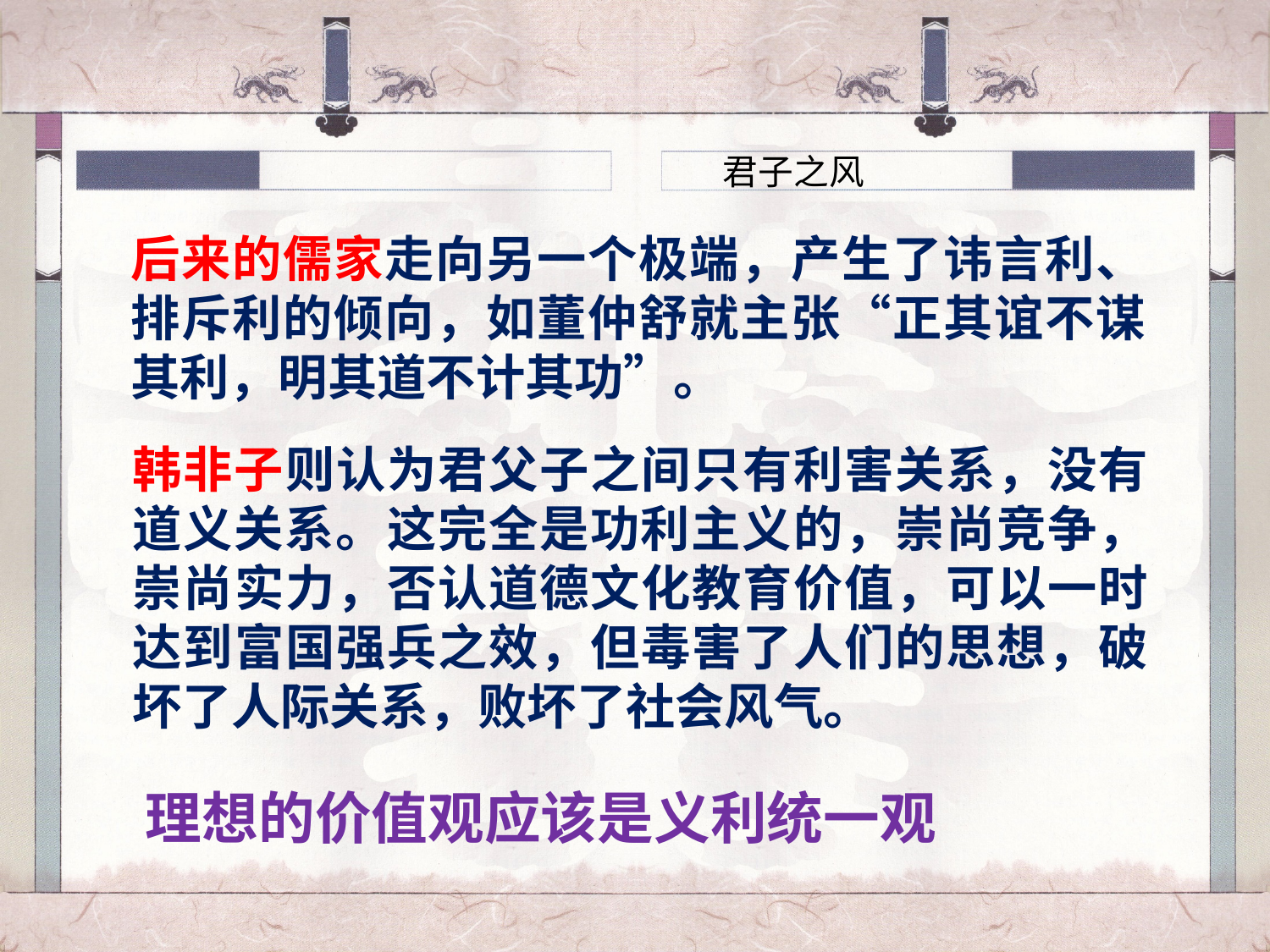

君子之风
后来的儒家走向另一个极端，产生了讳言利、排斥利的倾向，如董仲舒就主张“正其谊不谋其利，明其道不计其功”。
韩非子则认为君父子之间只有利害关系，没有道义关系。这完全是功利主义的，崇尚竞争，崇尚实力，否认道德文化教育价值，可以一时达到富国强兵之效，但毒害了人们的思想，破坏了人际关系，败坏了社会风气。
理想的价值观应该是义利统一观